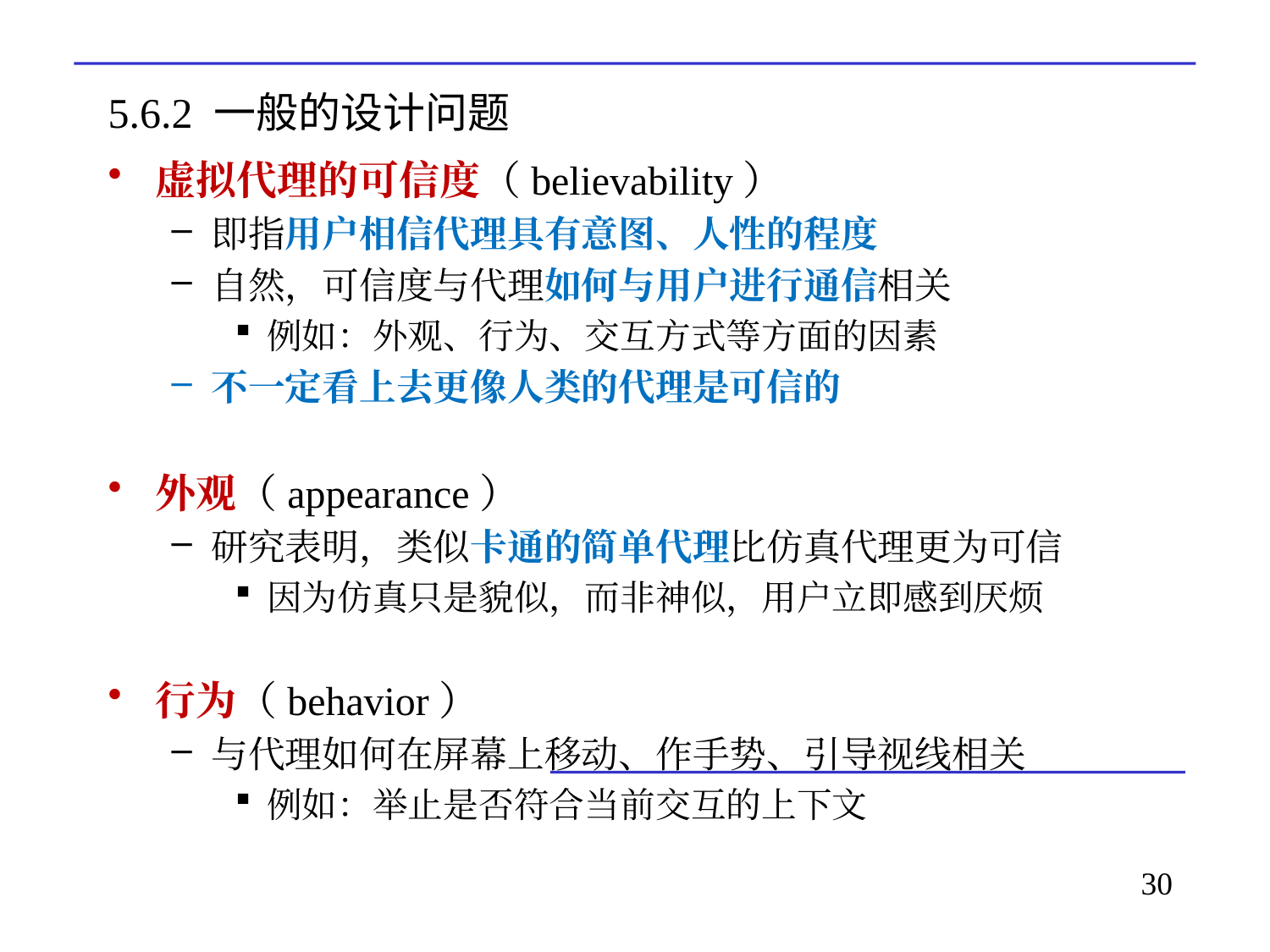

# 5.6.2 一般的设计问题
虚拟代理的可信度（believability）
即指用户相信代理具有意图、人性的程度
自然，可信度与代理如何与用户进行通信相关
例如：外观、行为、交互方式等方面的因素
不一定看上去更像人类的代理是可信的

外观（appearance）
研究表明，类似卡通的简单代理比仿真代理更为可信
因为仿真只是貌似，而非神似，用户立即感到厌烦

行为（behavior）
与代理如何在屏幕上移动、作手势、引导视线相关
例如：举止是否符合当前交互的上下文
30